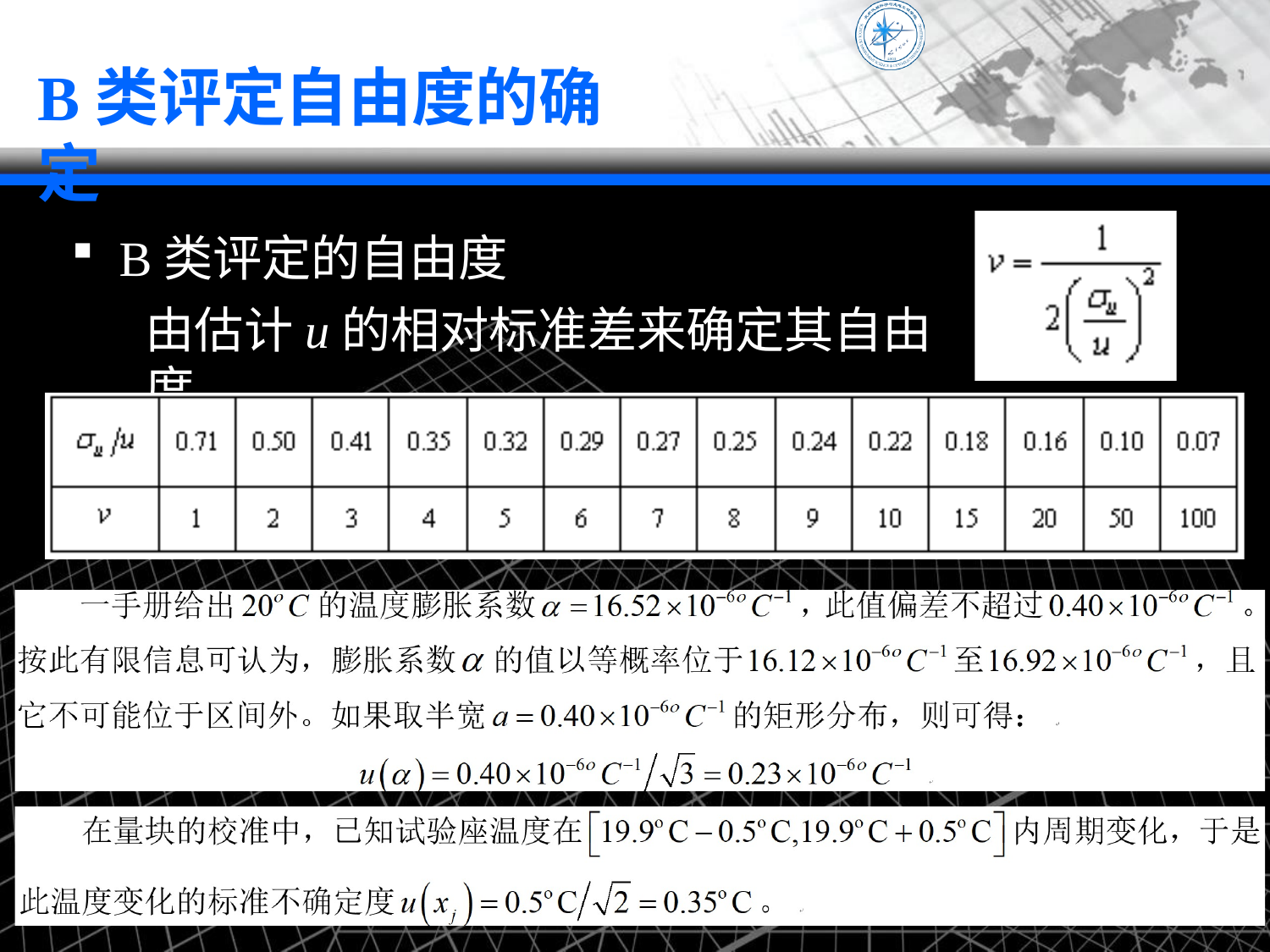

# B类评定自由度的确定

B类评定的自由度
由估计u的相对标准差来确定其自由度